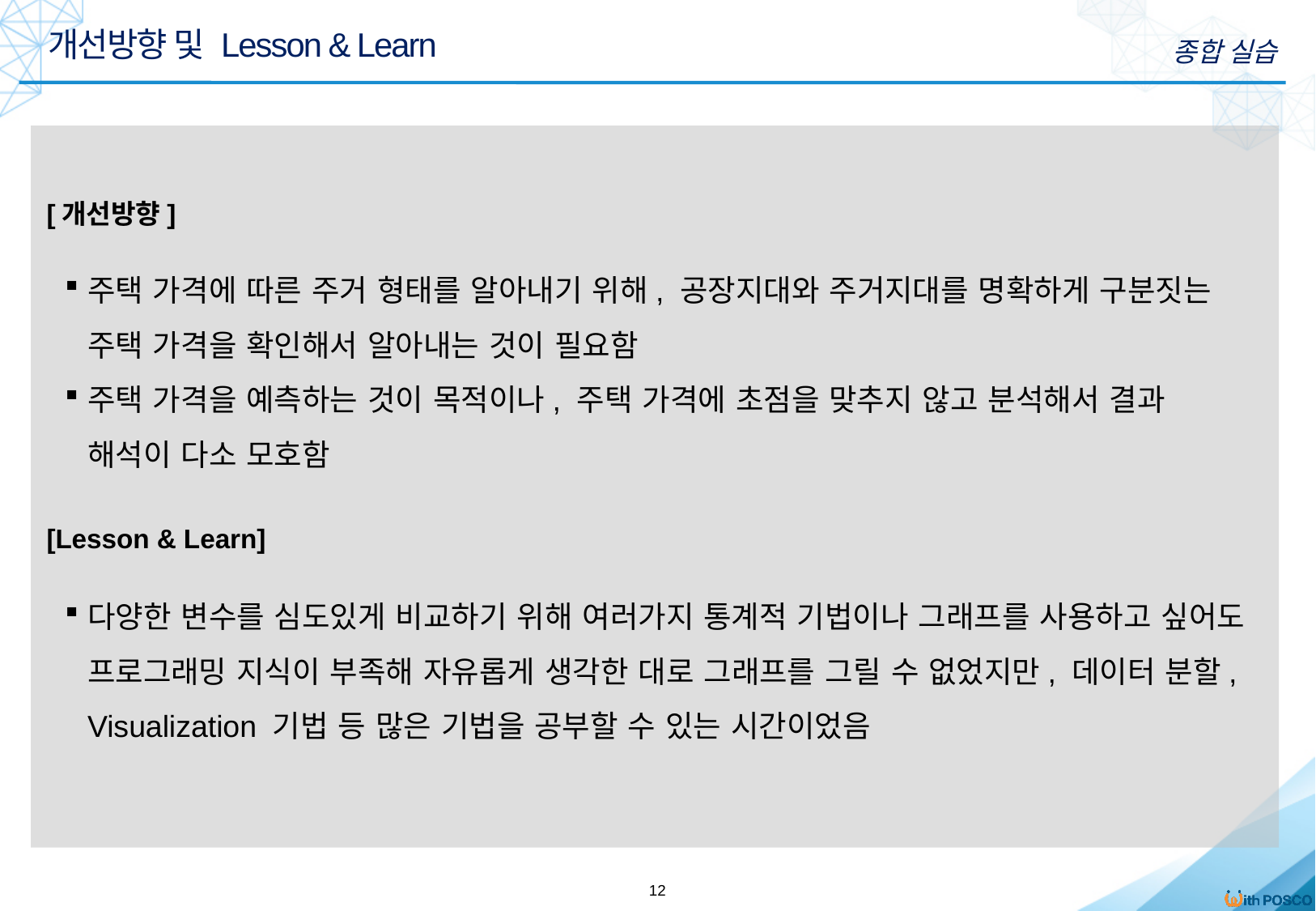

개선방향 및 Lesson & Learn
종합 실습

[개선방향]
주택 가격에 따른 주거 형태를 알아내기 위해, 공장지대와 주거지대를 명확하게 구분짓는 주택 가격을 확인해서 알아내는 것이 필요함
주택 가격을 예측하는 것이 목적이나, 주택 가격에 초점을 맞추지 않고 분석해서 결과 해석이 다소 모호함
[Lesson & Learn]
다양한 변수를 심도있게 비교하기 위해 여러가지 통계적 기법이나 그래프를 사용하고 싶어도 프로그래밍 지식이 부족해 자유롭게 생각한 대로 그래프를 그릴 수 없었지만, 데이터 분할, Visualization 기법 등 많은 기법을 공부할 수 있는 시간이었음